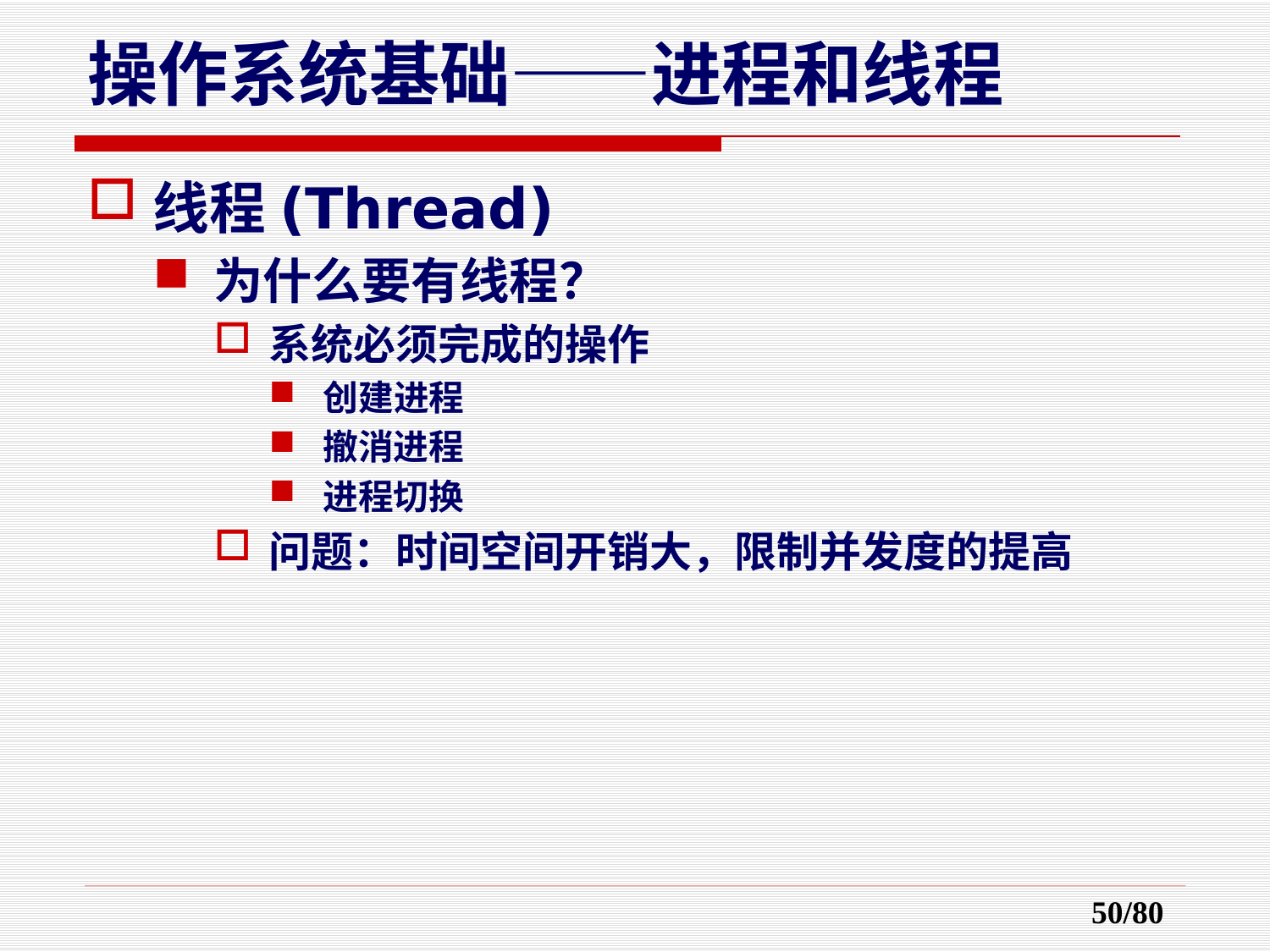

操作系统基础——进程和线程
线程(Thread)
为什么要有线程？
系统必须完成的操作
创建进程
撤消进程
进程切换
问题：时间空间开销大，限制并发度的提高